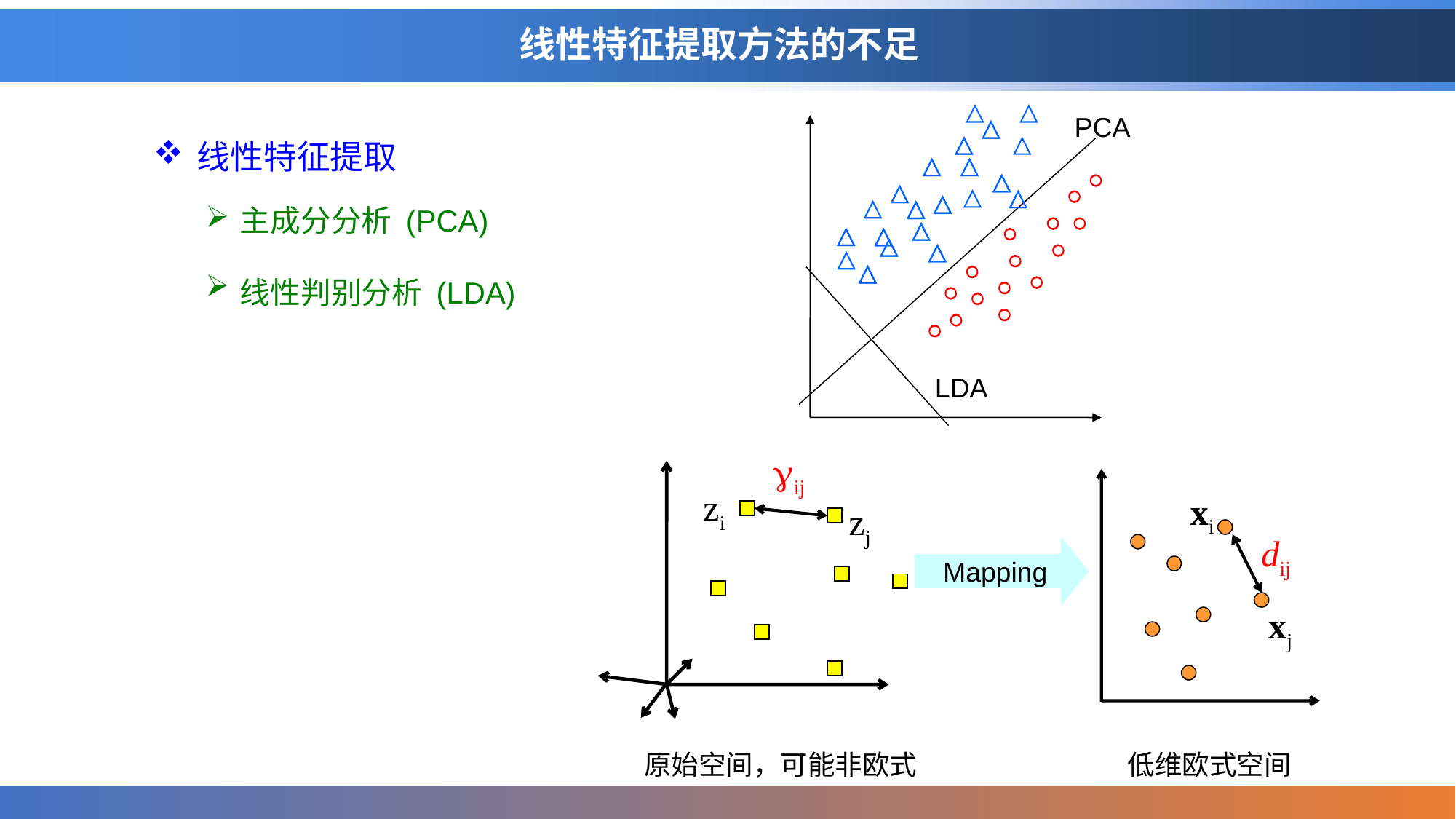

# 线性特征提取方法的不足
PCA

线性特征提取
主成分分析 (PCA)
线性判别分析 (LDA)

LDA

γij

zi
zj

xi

xj

dij
Mapping
原始空间，可能非欧式
低维欧式空间